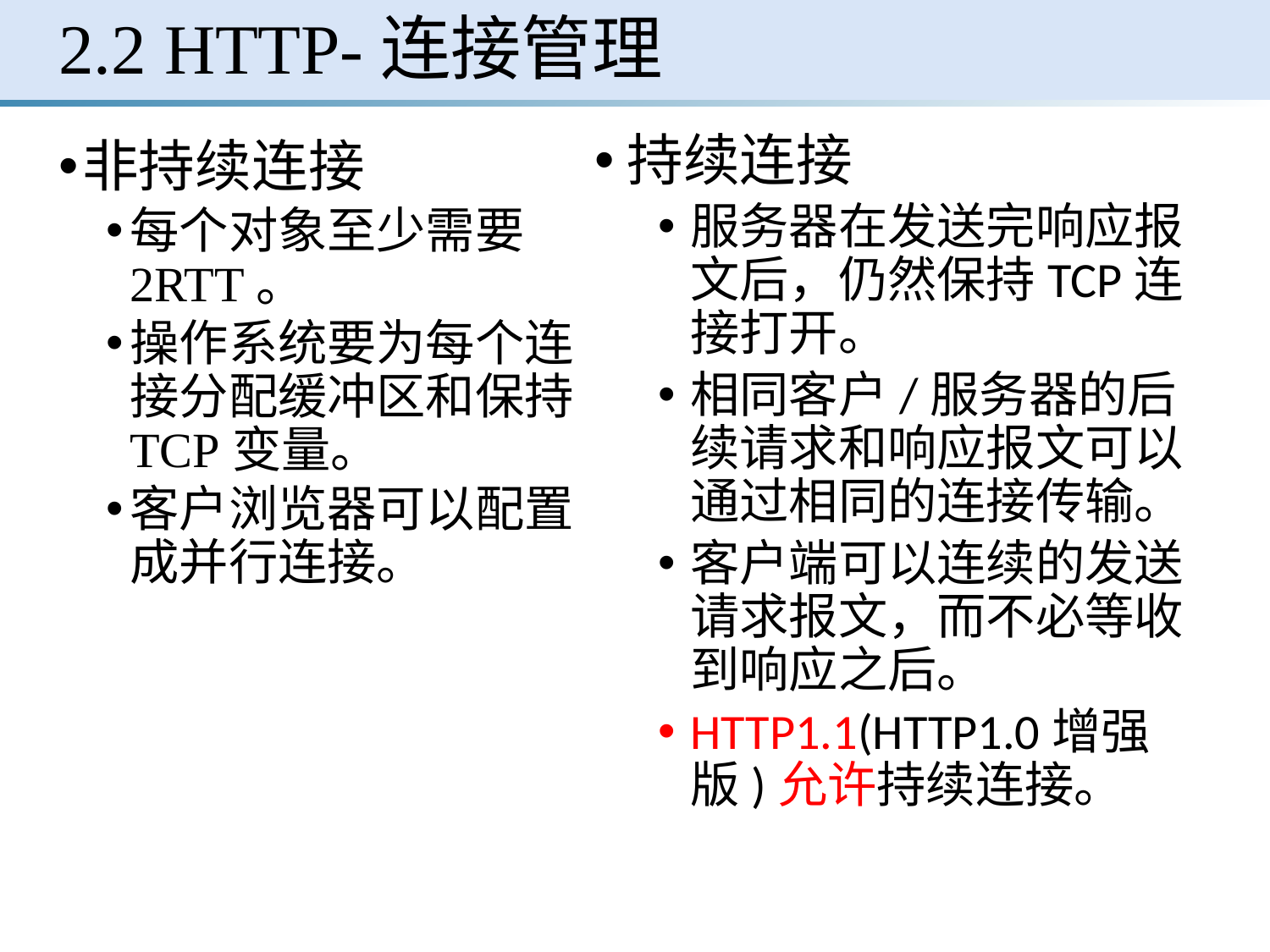

# 2.2 HTTP-连接管理
持续连接
服务器在发送完响应报文后，仍然保持TCP连接打开。
相同客户/服务器的后续请求和响应报文可以通过相同的连接传输。
客户端可以连续的发送请求报文，而不必等收到响应之后。
HTTP1.1(HTTP1.0增强版)允许持续连接。
非持续连接
每个对象至少需要2RTT。
操作系统要为每个连接分配缓冲区和保持TCP变量。
客户浏览器可以配置成并行连接。